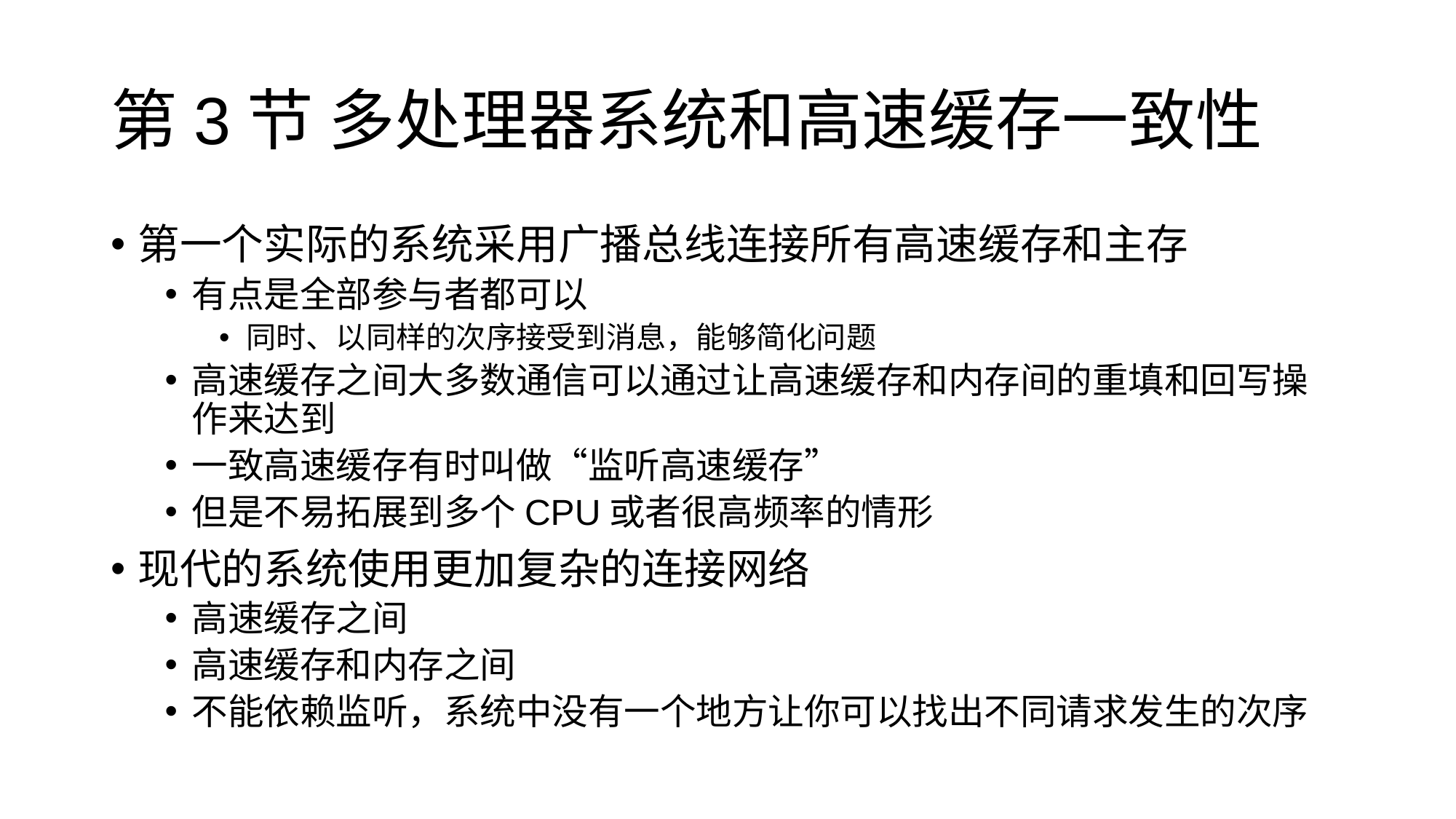

# 第3节 多处理器系统和高速缓存一致性
第一个实际的系统采用广播总线连接所有高速缓存和主存
有点是全部参与者都可以
同时、以同样的次序接受到消息，能够简化问题
高速缓存之间大多数通信可以通过让高速缓存和内存间的重填和回写操作来达到
一致高速缓存有时叫做“监听高速缓存”
但是不易拓展到多个CPU或者很高频率的情形
现代的系统使用更加复杂的连接网络
高速缓存之间
高速缓存和内存之间
不能依赖监听，系统中没有一个地方让你可以找出不同请求发生的次序